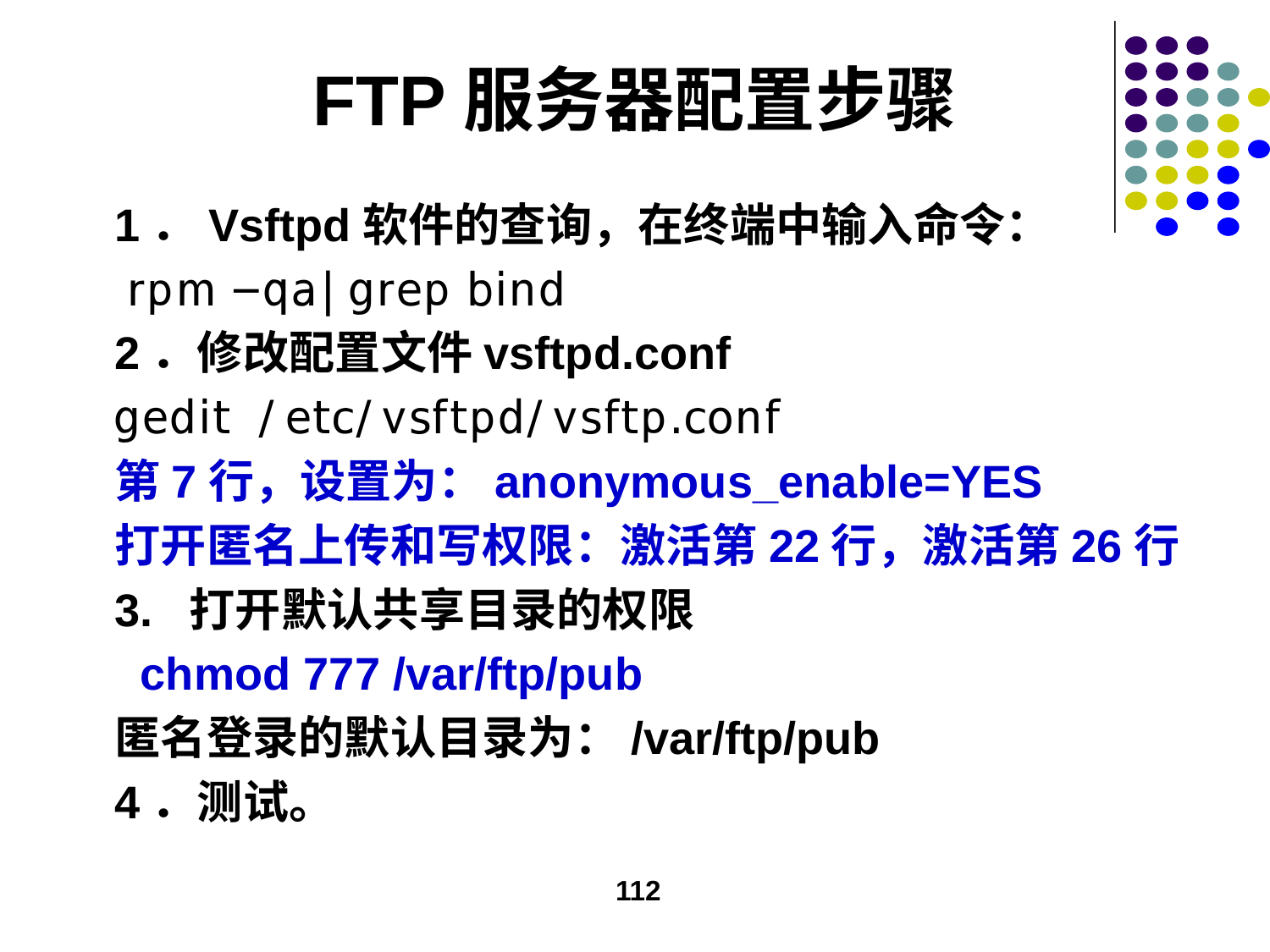

# FTP服务器配置步骤
1．Vsftpd软件的查询，在终端中输入命令：
 rpm –qa|grep bind
2．修改配置文件vsftpd.conf
gedit  /etc/vsftpd/vsftp.conf
第7行，设置为：anonymous_enable=YES
打开匿名上传和写权限：激活第22行，激活第26行
3.  打开默认共享目录的权限
  chmod 777 /var/ftp/pub
匿名登录的默认目录为：/var/ftp/pub
4．测试。

112